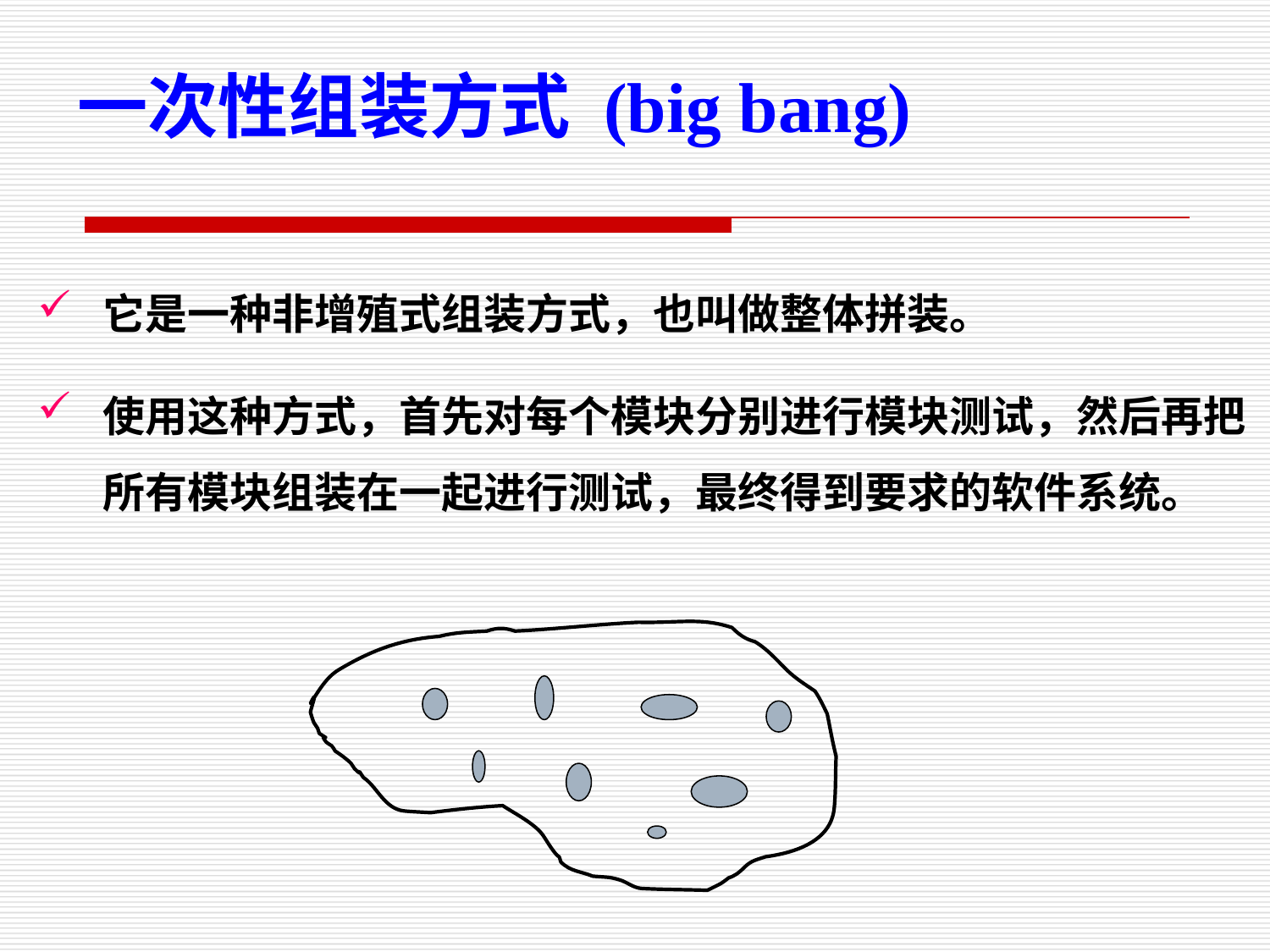

一次性组装方式 (big bang)
它是一种非增殖式组装方式，也叫做整体拼装。
使用这种方式，首先对每个模块分别进行模块测试，然后再把所有模块组装在一起进行测试，最终得到要求的软件系统。